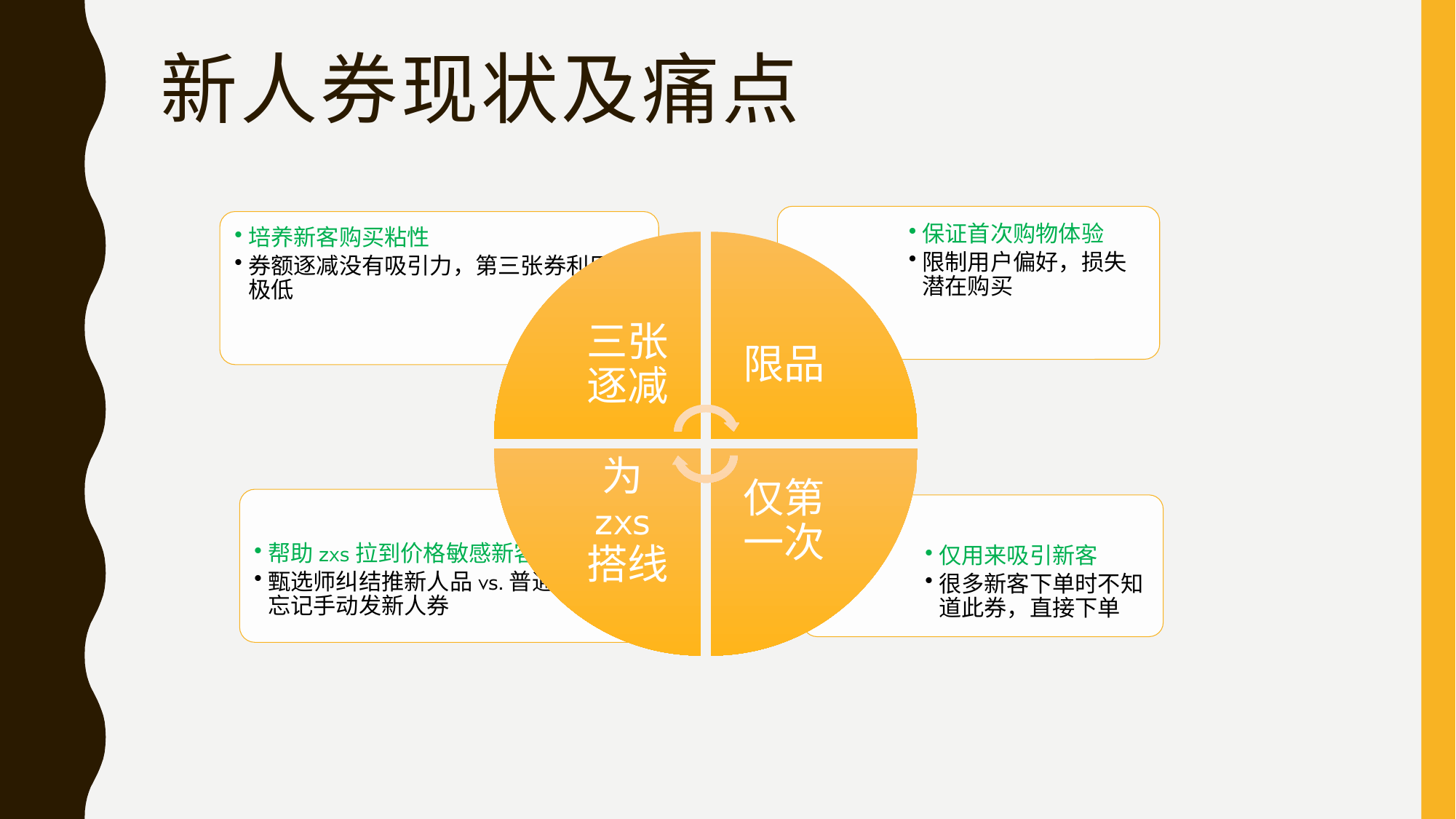

# 新人券现状及痛点
仅用来吸引新客
很多新客下单时不知道此券，直接下单
帮助zxs拉到价格敏感新客
甄选师纠结推新人品vs.普通品；时常忘记手动发新人券

保证首次购物体验
限制用户偏好，损失潜在购买
培养新客购买粘性
券额逐减没有吸引力，第三张券利用率极低
三张逐减
限品
仅第一次
为zxs搭线